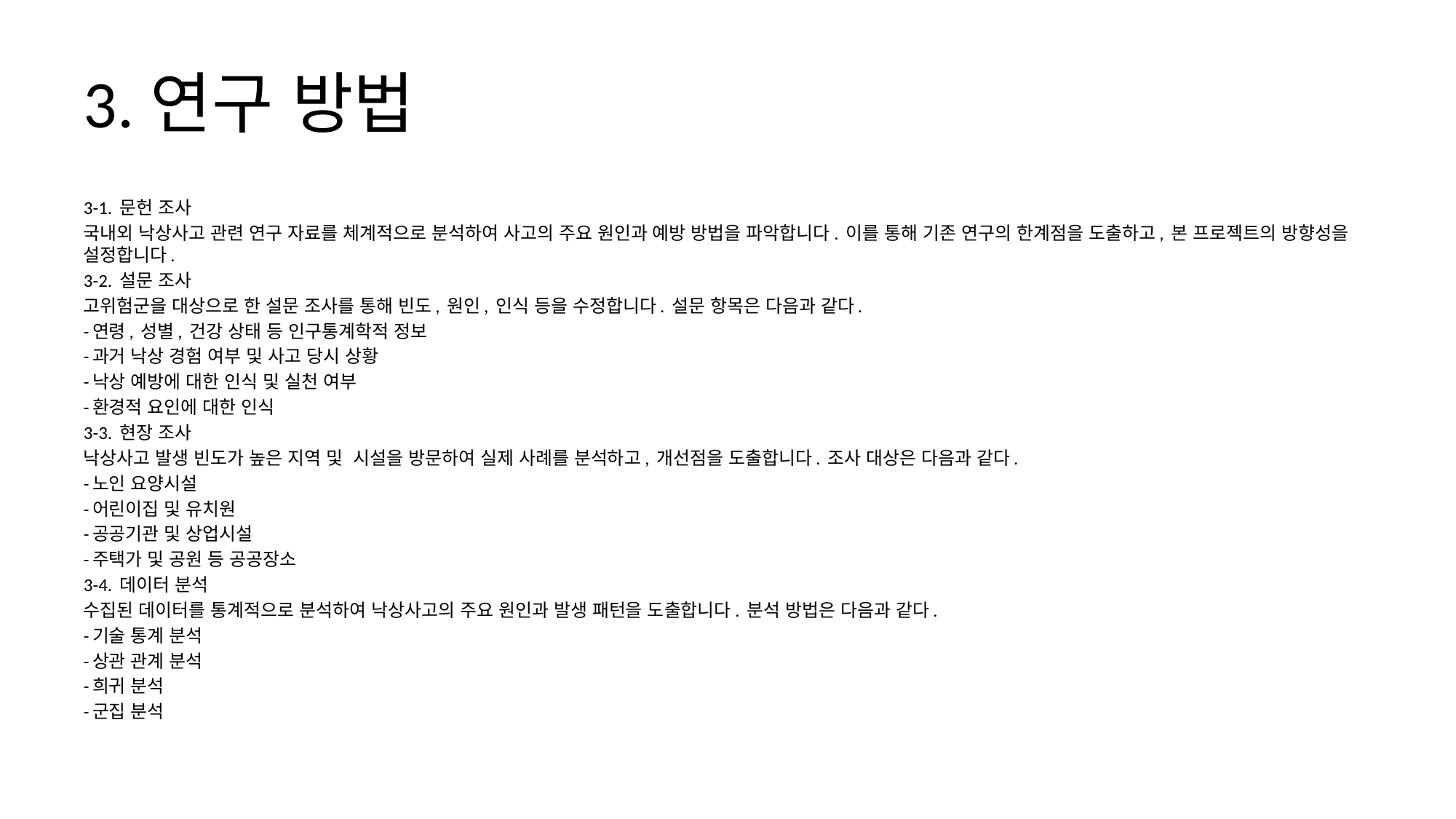

# 3.연구 방법
3-1. 문헌 조사
국내외 낙상사고 관련 연구 자료를 체계적으로 분석하여 사고의 주요 원인과 예방 방법을 파악합니다. 이를 통해 기존 연구의 한계점을 도출하고, 본 프로젝트의 방향성을 설정합니다.
3-2. 설문 조사
고위험군을 대상으로 한 설문 조사를 통해 빈도, 원인, 인식 등을 수정합니다. 설문 항목은 다음과 같다.
-연령, 성별, 건강 상태 등 인구통계학적 정보
-과거 낙상 경험 여부 및 사고 당시 상황
-낙상 예방에 대한 인식 및 실천 여부
-환경적 요인에 대한 인식
3-3. 현장 조사
낙상사고 발생 빈도가 높은 지역 및  시설을 방문하여 실제 사례를 분석하고, 개선점을 도출합니다. 조사 대상은 다음과 같다.
-노인 요양시설
-어린이집 및 유치원
-공공기관 및 상업시설
-주택가 및 공원 등 공공장소
3-4. 데이터 분석
수집된 데이터를 통계적으로 분석하여 낙상사고의 주요 원인과 발생 패턴을 도출합니다. 분석 방법은 다음과 같다.
-기술 통계 분석
-상관 관계 분석
-희귀 분석
-군집 분석